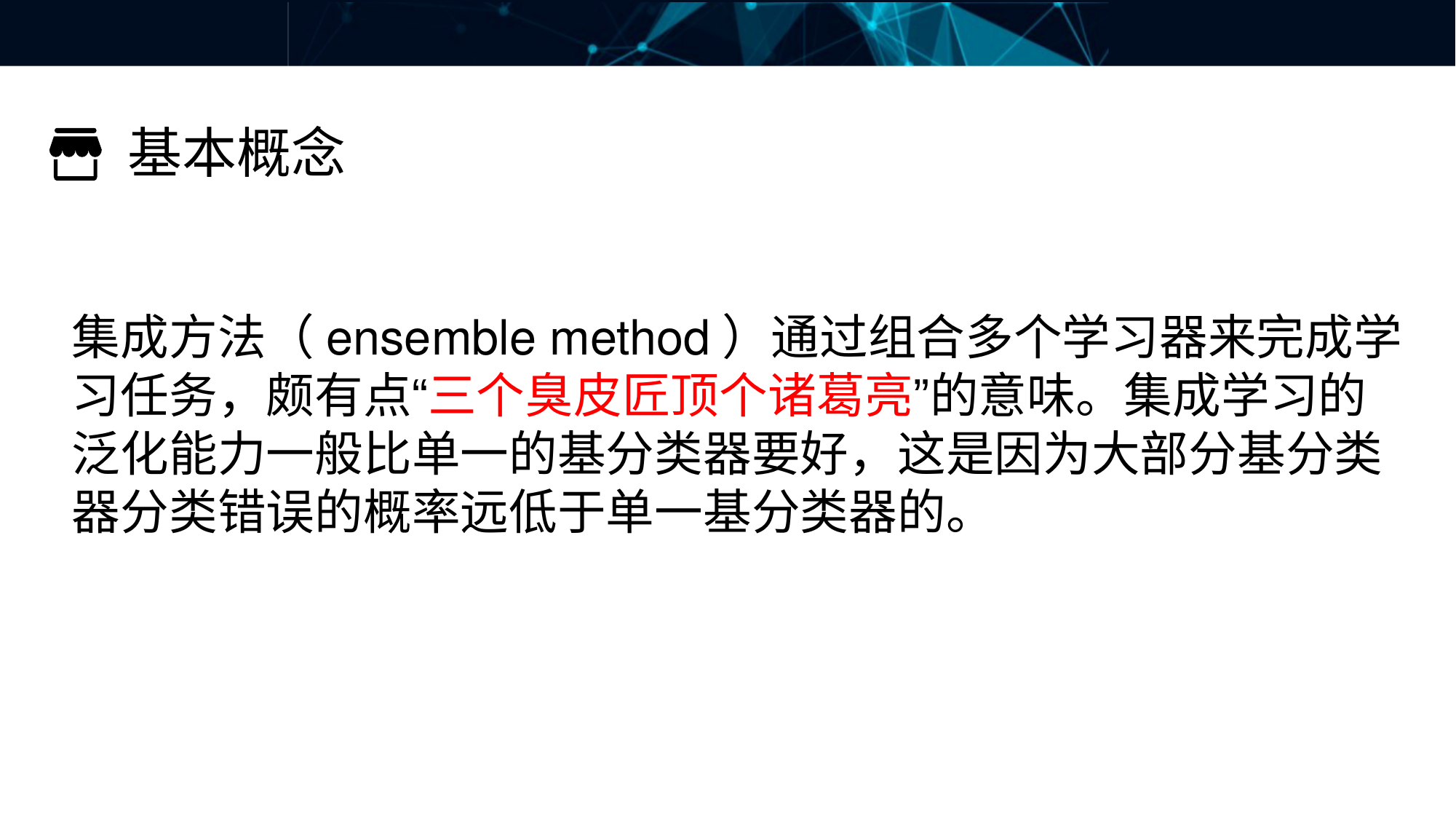

基本概念

集成方法（ensemble method）通过组合多个学习器来完成学习任务，颇有点“三个臭皮匠顶个诸葛亮”的意味。集成学习的泛化能力一般比单一的基分类器要好，这是因为大部分基分类器分类错误的概率远低于单一基分类器的。